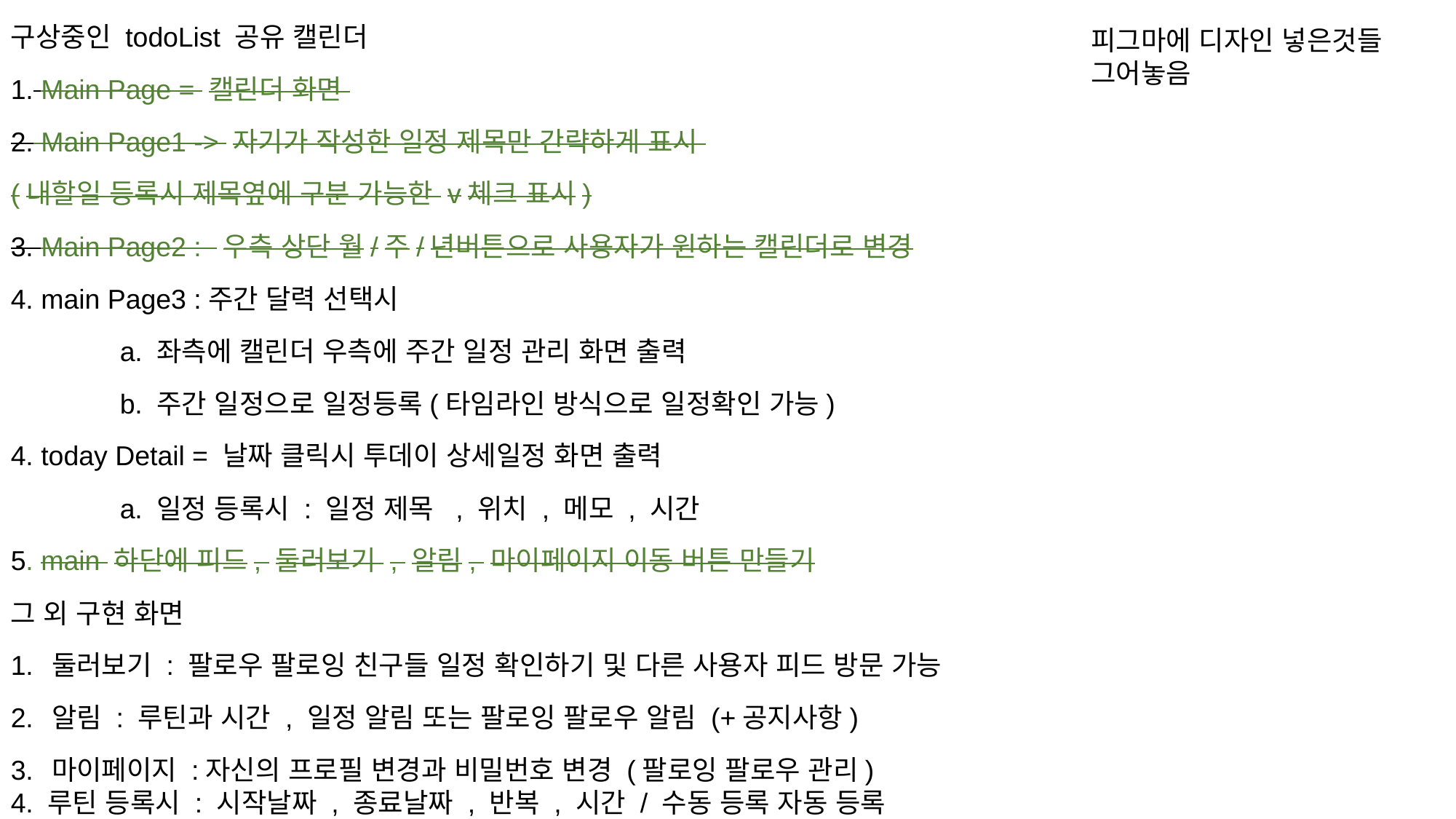

구상중인 todoList 공유 캘린더
1. Main Page = 캘린더 화면
2. Main Page1 -> 자기가 작성한 일정 제목만 간략하게 표시
(내할일 등록시 제목옆에 구분 가능한 v체크 표시)
3. Main Page2 :  우측 상단 월/주/년버튼으로 사용자가 원하는 캘린더로 변경
4. main Page3 :주간 달력 선택시
 	a. 좌측에 캘린더 우측에 주간 일정 관리 화면 출력
	b. 주간 일정으로 일정등록(타임라인 방식으로 일정확인 가능)
4. today Detail = 날짜 클릭시 투데이 상세일정 화면 출력
	a. 일정 등록시 : 일정 제목  , 위치 , 메모 , 시간
5. main 하단에 피드, 둘러보기 , 알림, 마이페이지 이동 버튼 만들기
그 외 구현 화면
둘러보기 : 팔로우 팔로잉 친구들 일정 확인하기 및 다른 사용자 피드 방문 가능
알림 : 루틴과 시간 , 일정 알림 또는 팔로잉 팔로우 알림 (+공지사항)
마이페이지 :자신의 프로필 변경과 비밀번호 변경 (팔로잉 팔로우 관리)
4. 루틴 등록시 : 시작날짜 , 종료날짜 , 반복 , 시간 / 수동 등록 자동 등록
피그마에 디자인 넣은것들 그어놓음